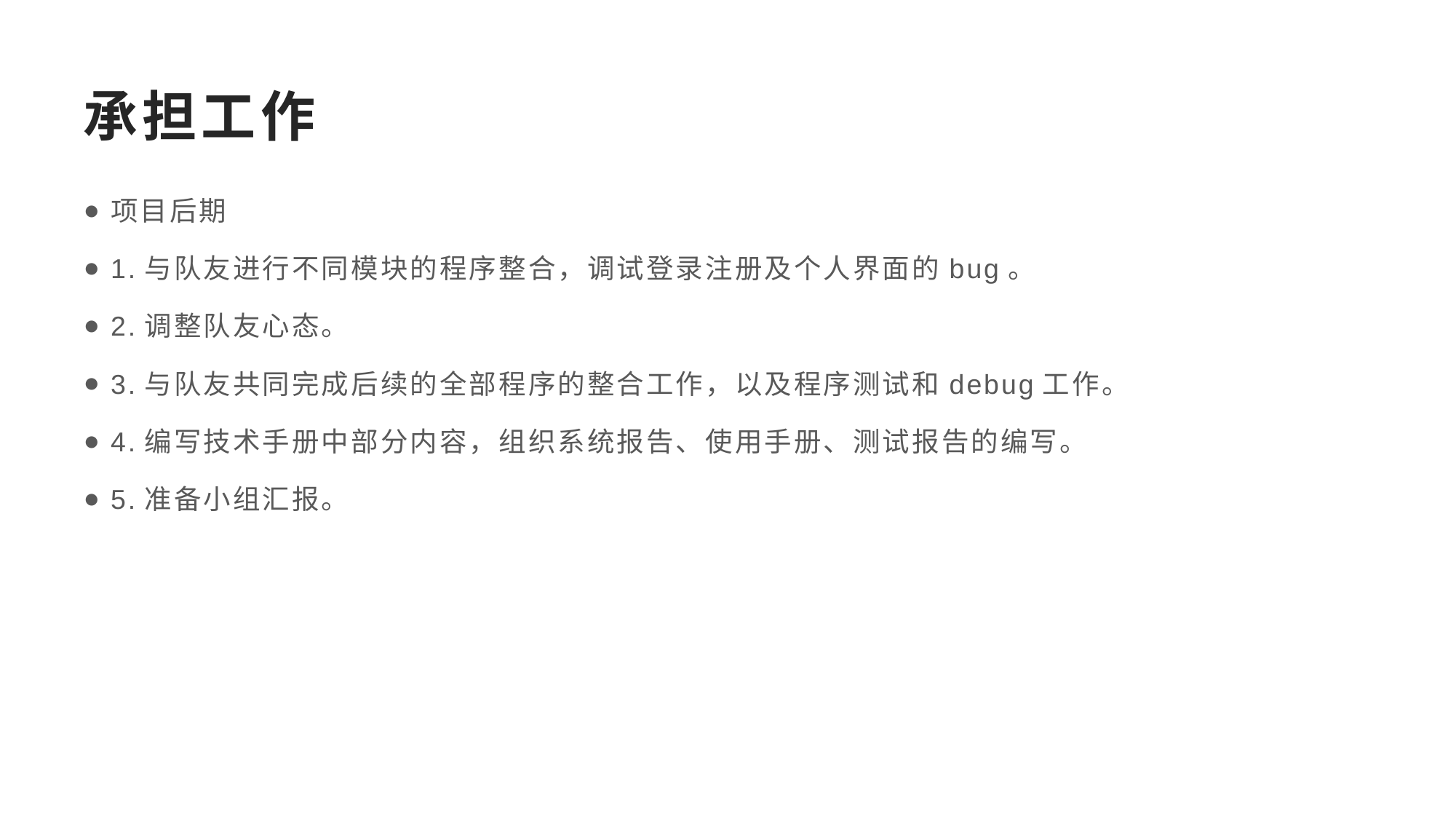

# 承担工作
项目后期
1.与队友进行不同模块的程序整合，调试登录注册及个人界面的bug。
2.调整队友心态。
3.与队友共同完成后续的全部程序的整合工作，以及程序测试和debug工作。
4.编写技术手册中部分内容，组织系统报告、使用手册、测试报告的编写。
5.准备小组汇报。